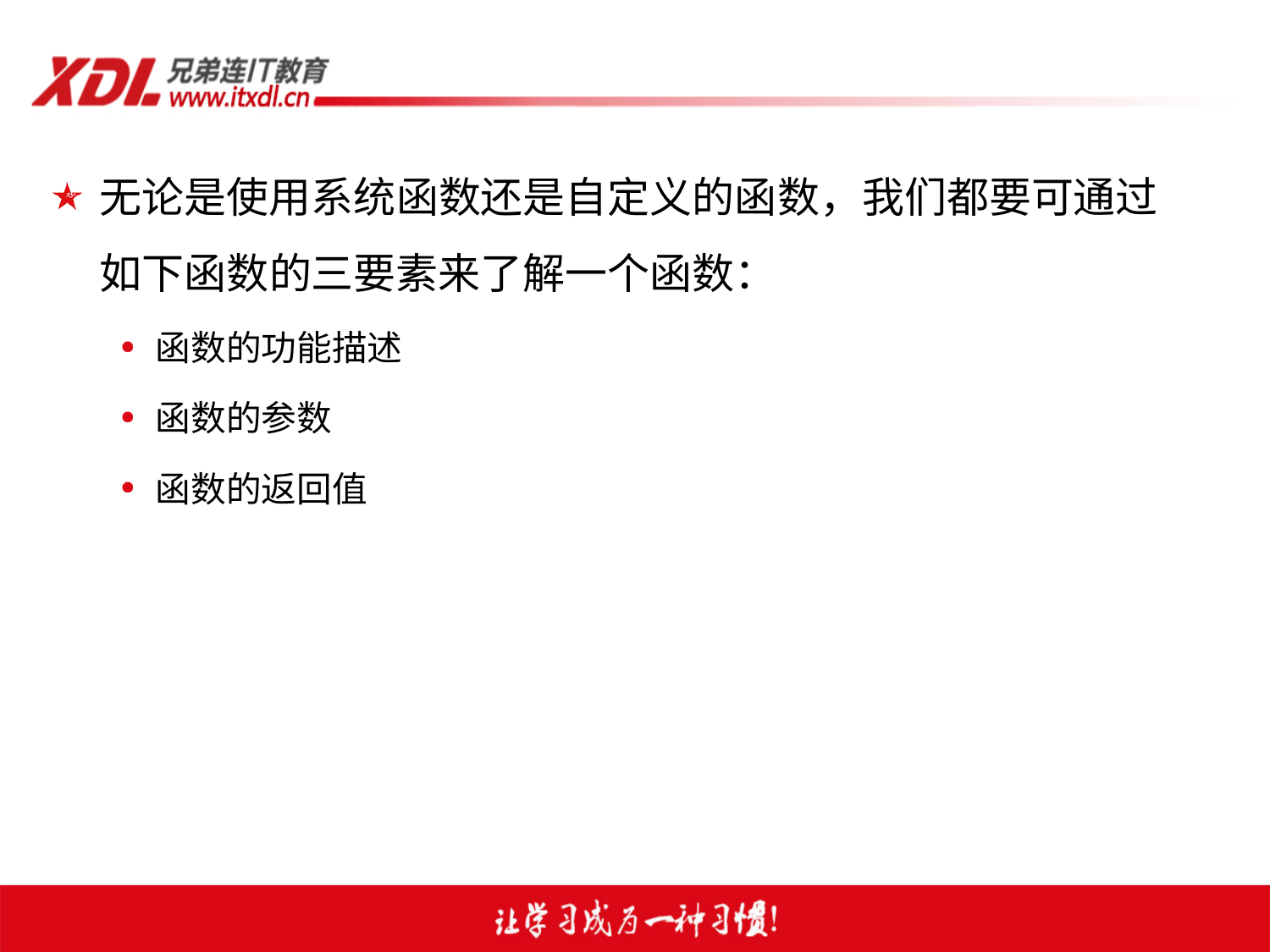

无论是使用系统函数还是自定义的函数，我们都要可通过如下函数的三要素来了解一个函数：
函数的功能描述
函数的参数
函数的返回值